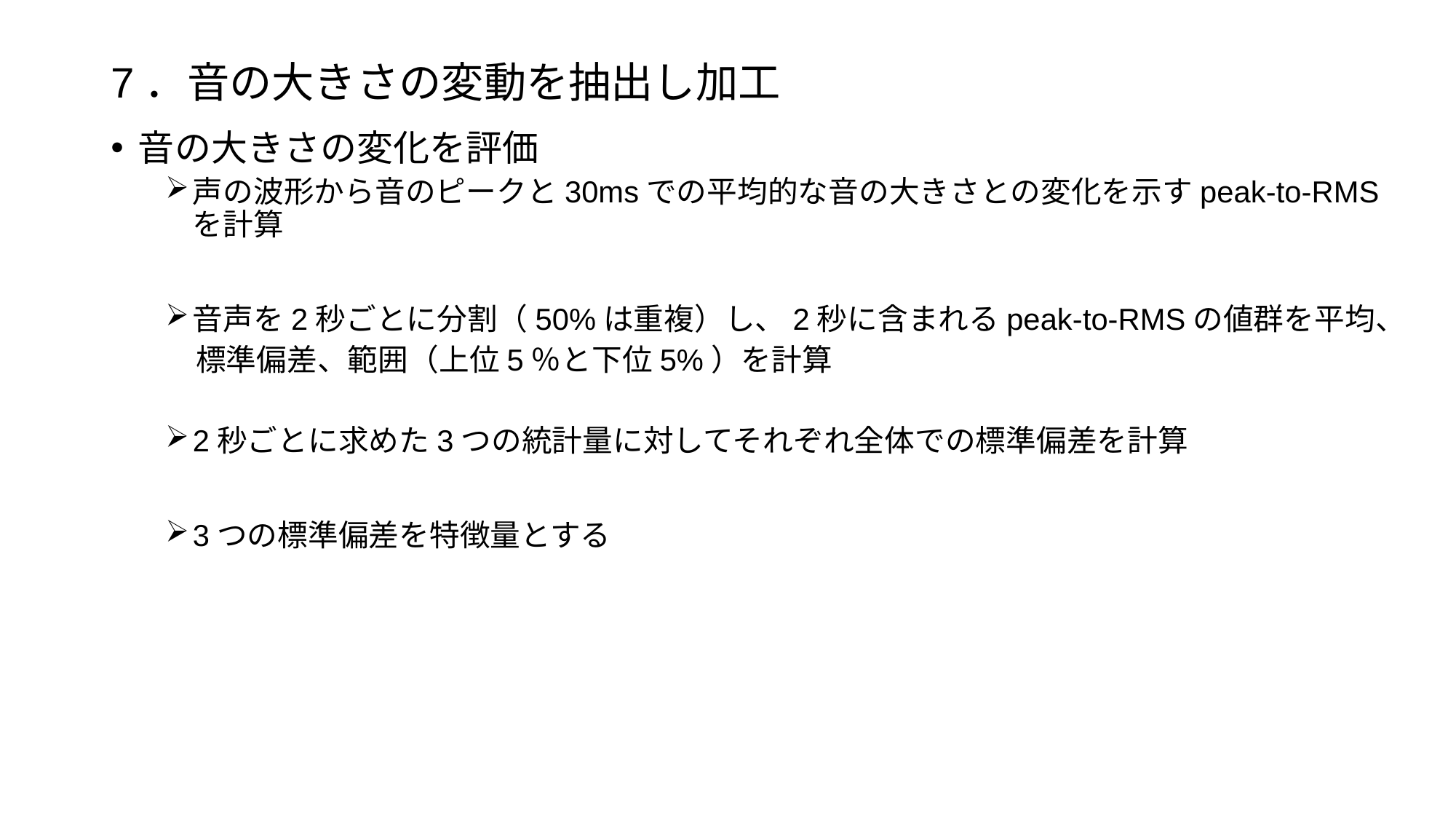

# 7．音の大きさの変動を抽出し加工
音の大きさの変化を評価
声の波形から音のピークと30msでの平均的な音の大きさとの変化を示すpeak-to-RMSを計算

音声を2秒ごとに分割（50%は重複）し、2秒に含まれるpeak-to-RMSの値群を平均、
　標準偏差、範囲（上位5％と下位5%）を計算

2秒ごとに求めた3つの統計量に対してそれぞれ全体での標準偏差を計算

3つの標準偏差を特徴量とする